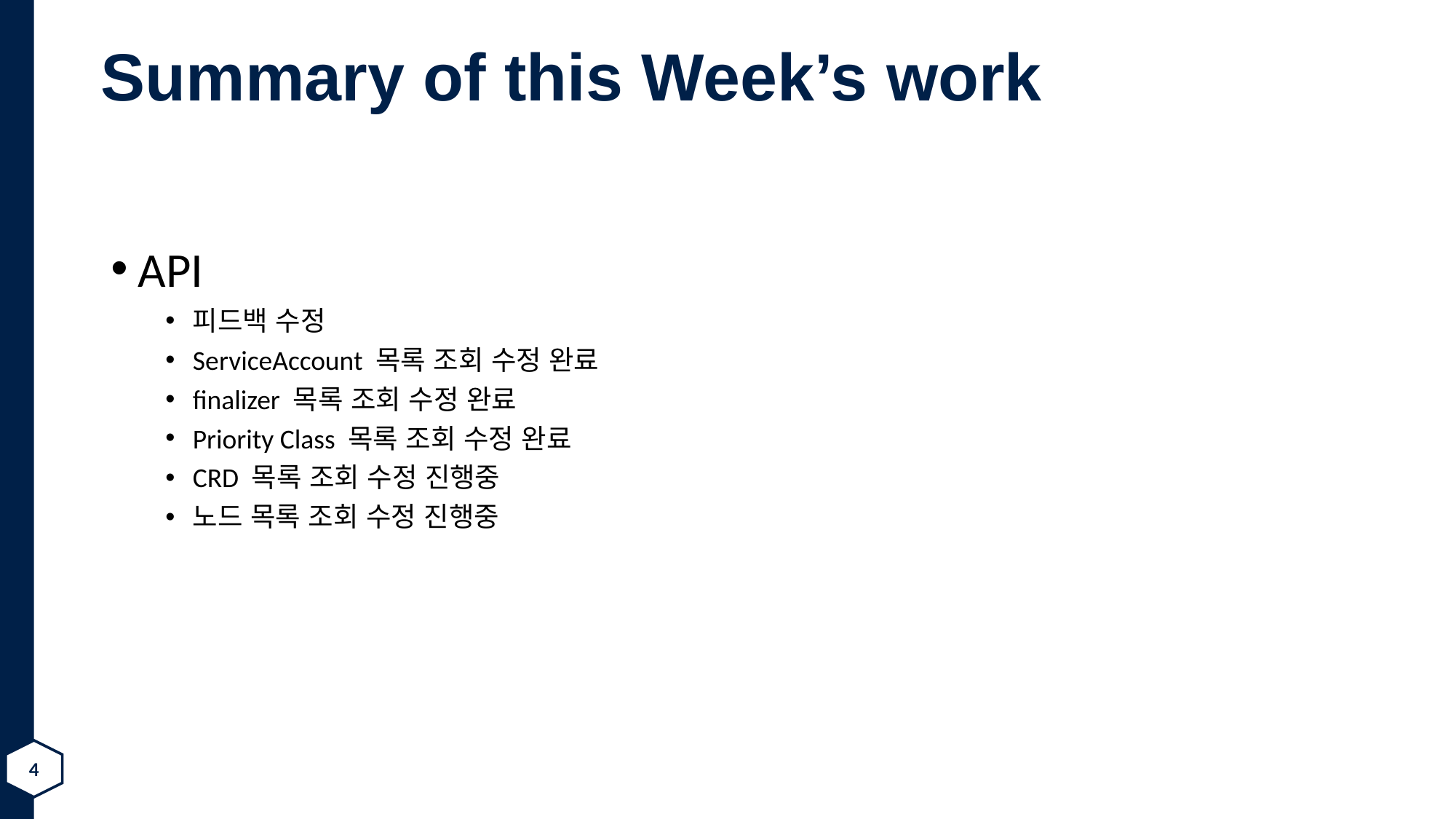

# Summary of this Week’s work

API
피드백 수정
ServiceAccount 목록 조회 수정 완료
finalizer 목록 조회 수정 완료
Priority Class 목록 조회 수정 완료
CRD 목록 조회 수정 진행중
노드 목록 조회 수정 진행중